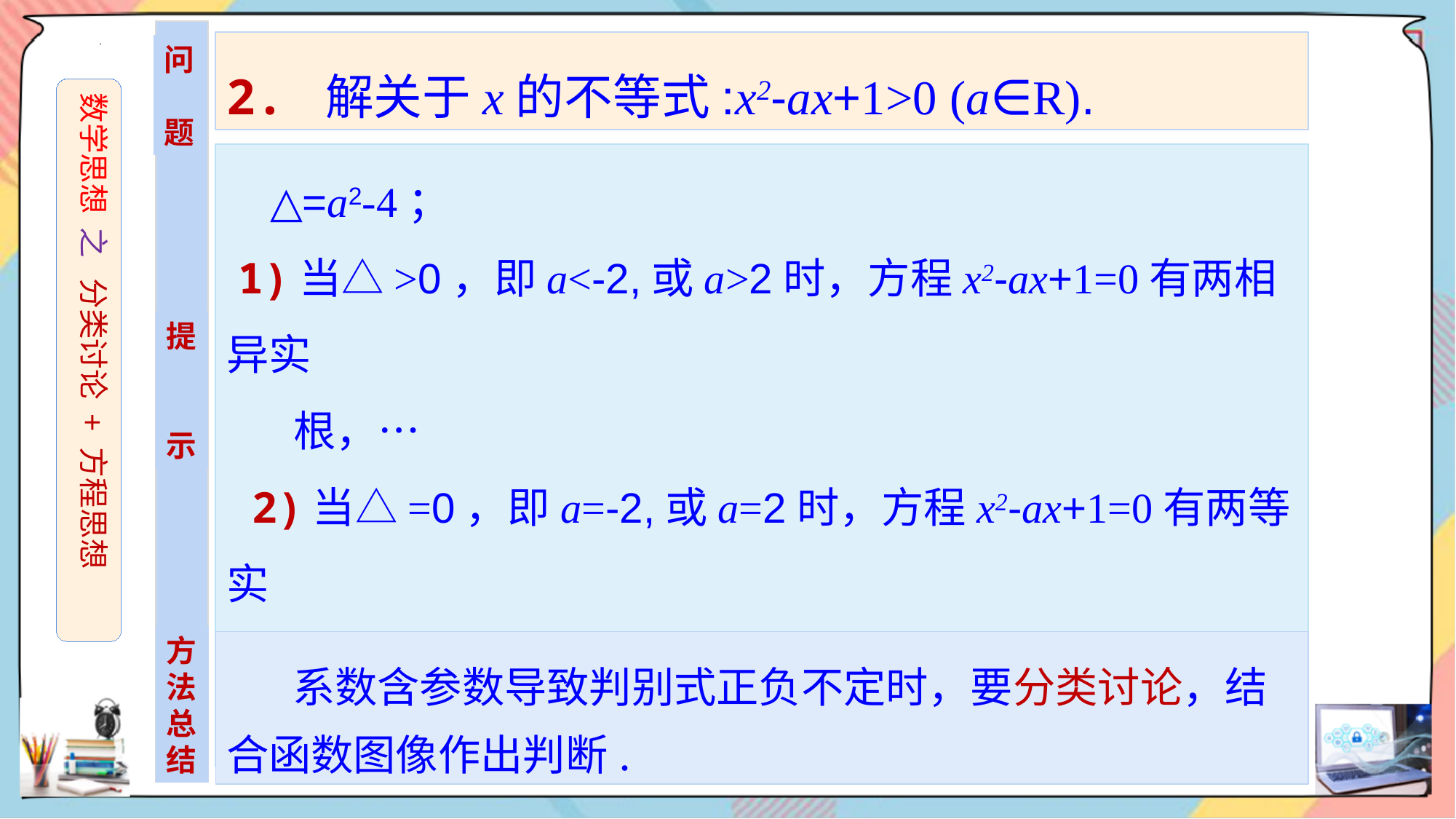

2. 解关于x的不等式:x2-ax+1>0 (a∈R).
问

题
数学思想  之   分类讨论 + 方程思想
  △=a2-4；
 1)当△>0，即a<-2,或a>2时，方程x2-ax+1=0有两相异实
      根，…
 2)当△=0，即a=-2,或a=2时，方程x2-ax+1=0有两等实
      根，…
 3)当△<0，即-2<a<2时，方程x2-ax+1=0无实根，…
提

示
方
法总结
     系数含参数导致判别式正负不定时，要分类讨论，结合函数图像作出判断.